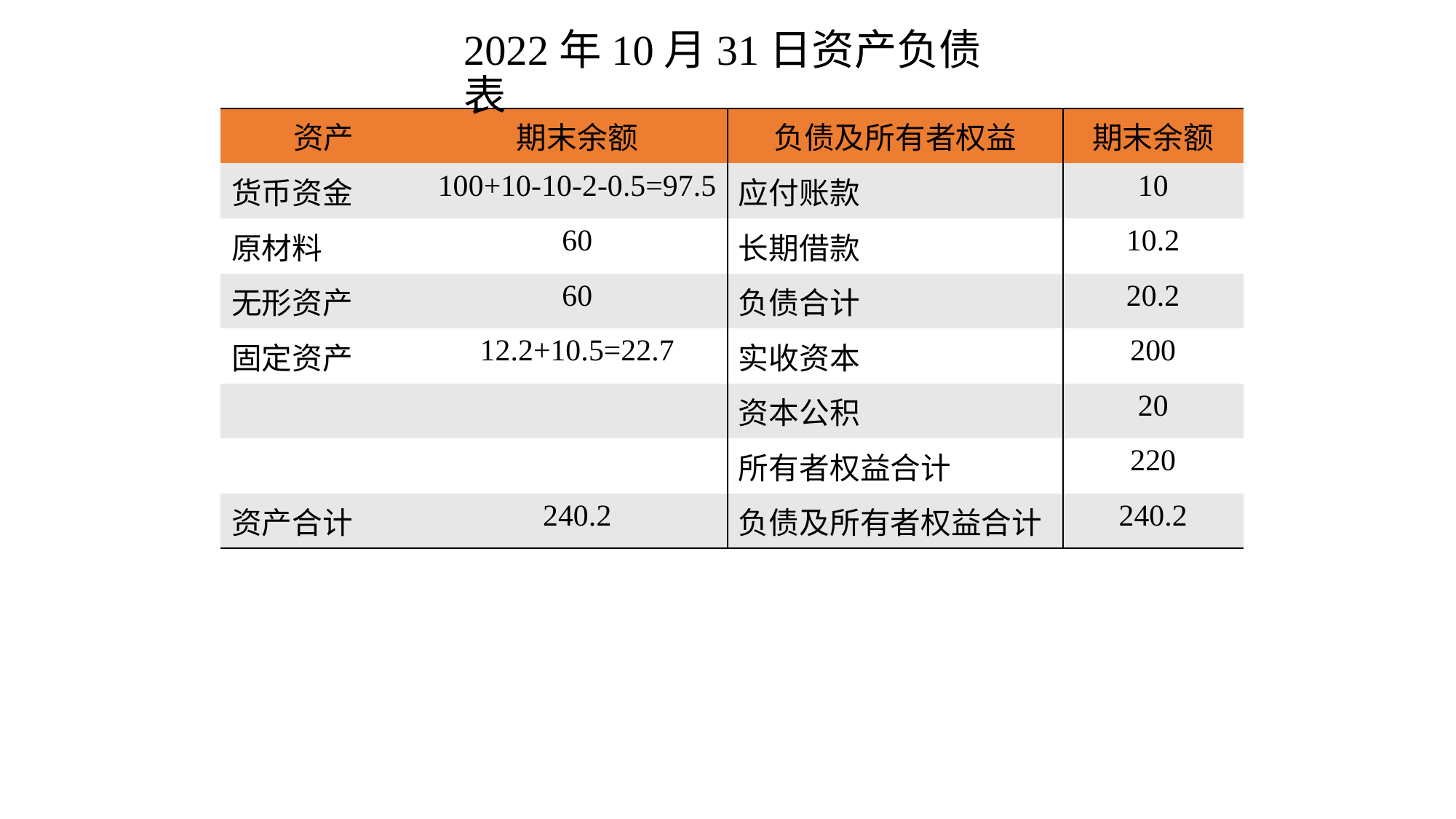

# 2022年10月31日资产负债表
| 资产 | 期末余额 | 负债及所有者权益 | 期末余额 |
| --- | --- | --- | --- |
| 货币资金 | 100+10-10-2-0.5=97.5 | 应付账款 | 10 |
| 原材料 | 60 | 长期借款 | 10.2 |
| 无形资产 | 60 | 负债合计 | 20.2 |
| 固定资产 | 12.2+10.5=22.7 | 实收资本 | 200 |
|  |  | 资本公积 | 20 |
|  |  | 所有者权益合计 | 220 |
| 资产合计 | 240.2 | 负债及所有者权益合计 | 240.2 |